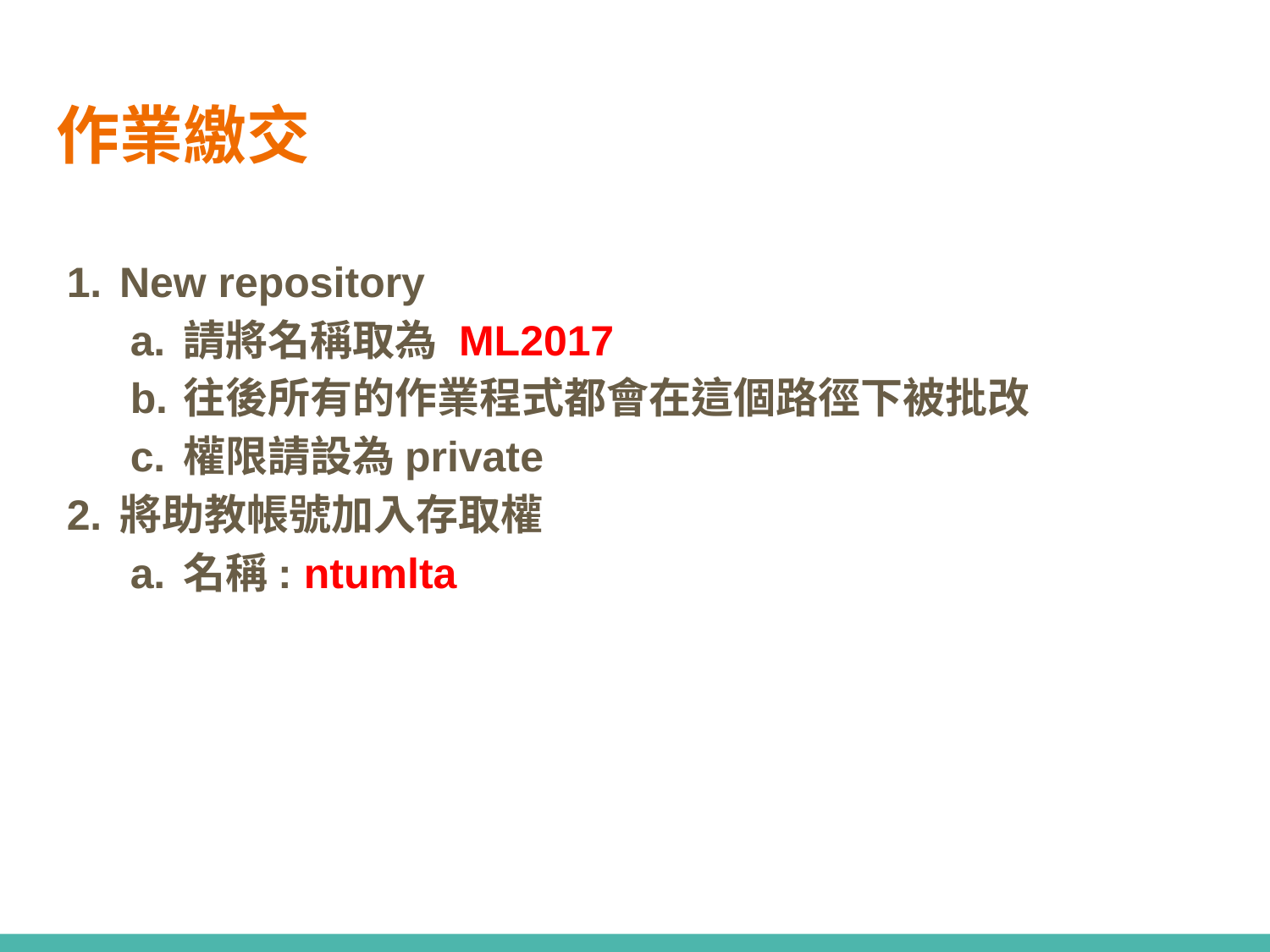

# 作業繳交
New repository
請將名稱取為 ML2017
往後所有的作業程式都會在這個路徑下被批改
權限請設為private
將助教帳號加入存取權
名稱: ntumlta